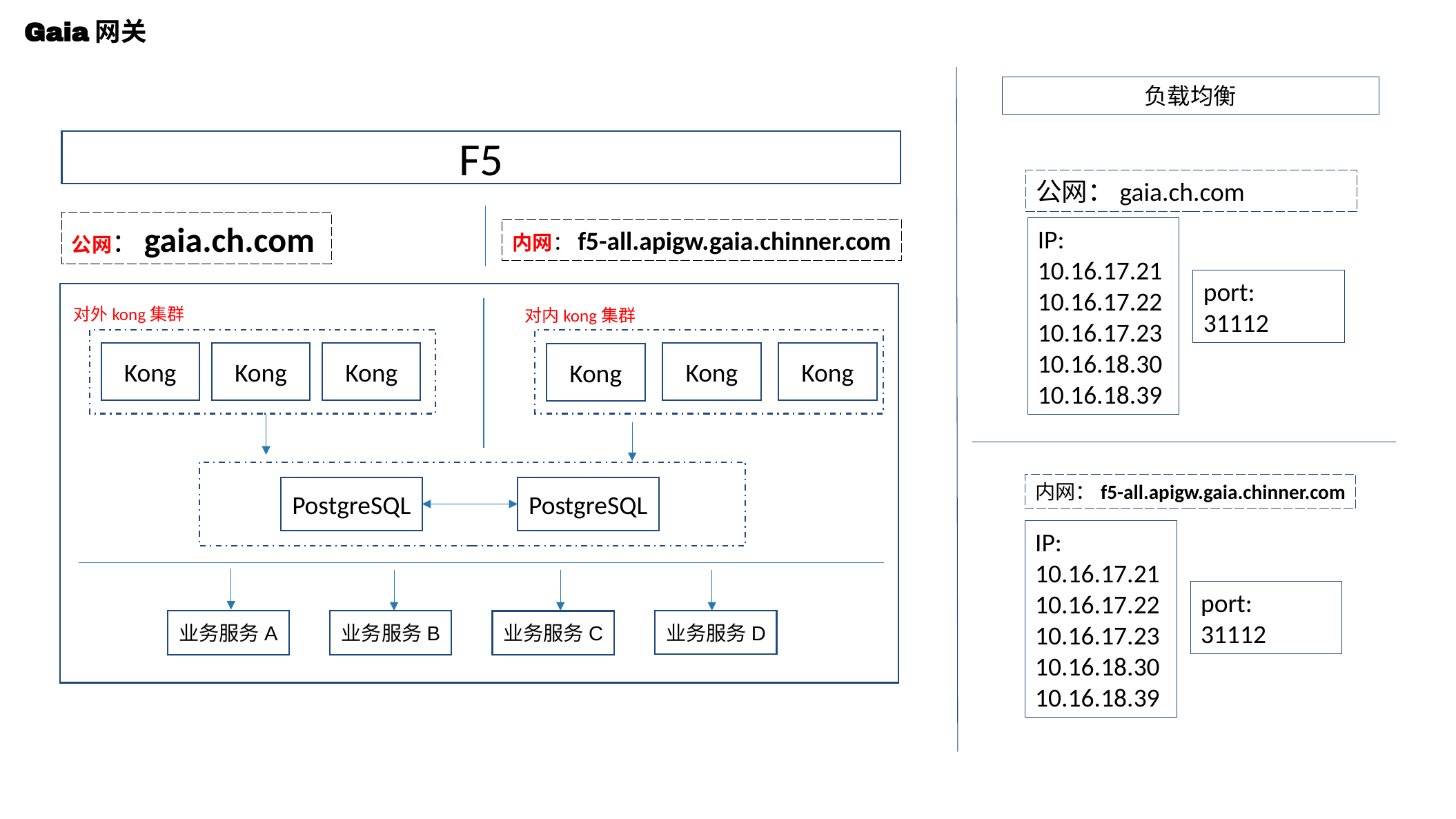

Gaia网关
负载均衡
F5
公网：gaia.ch.com
内网：f5-all.apigw.gaia.chinner.com

对外kong集群
对内kong集群

Kong
Kong
Kong

Kong
Kong
Kong

PostgreSQL
PostgreSQL
业务服务D
业务服务A
业务服务B
业务服务C
公网：gaia.ch.com
IP:
10.16.17.21
10.16.17.22
10.16.17.23
10.16.18.30
10.16.18.39
port:
31112
内网：f5-all.apigw.gaia.chinner.com
IP:
10.16.17.21
10.16.17.22
10.16.17.23
10.16.18.30
10.16.18.39
port:
31112